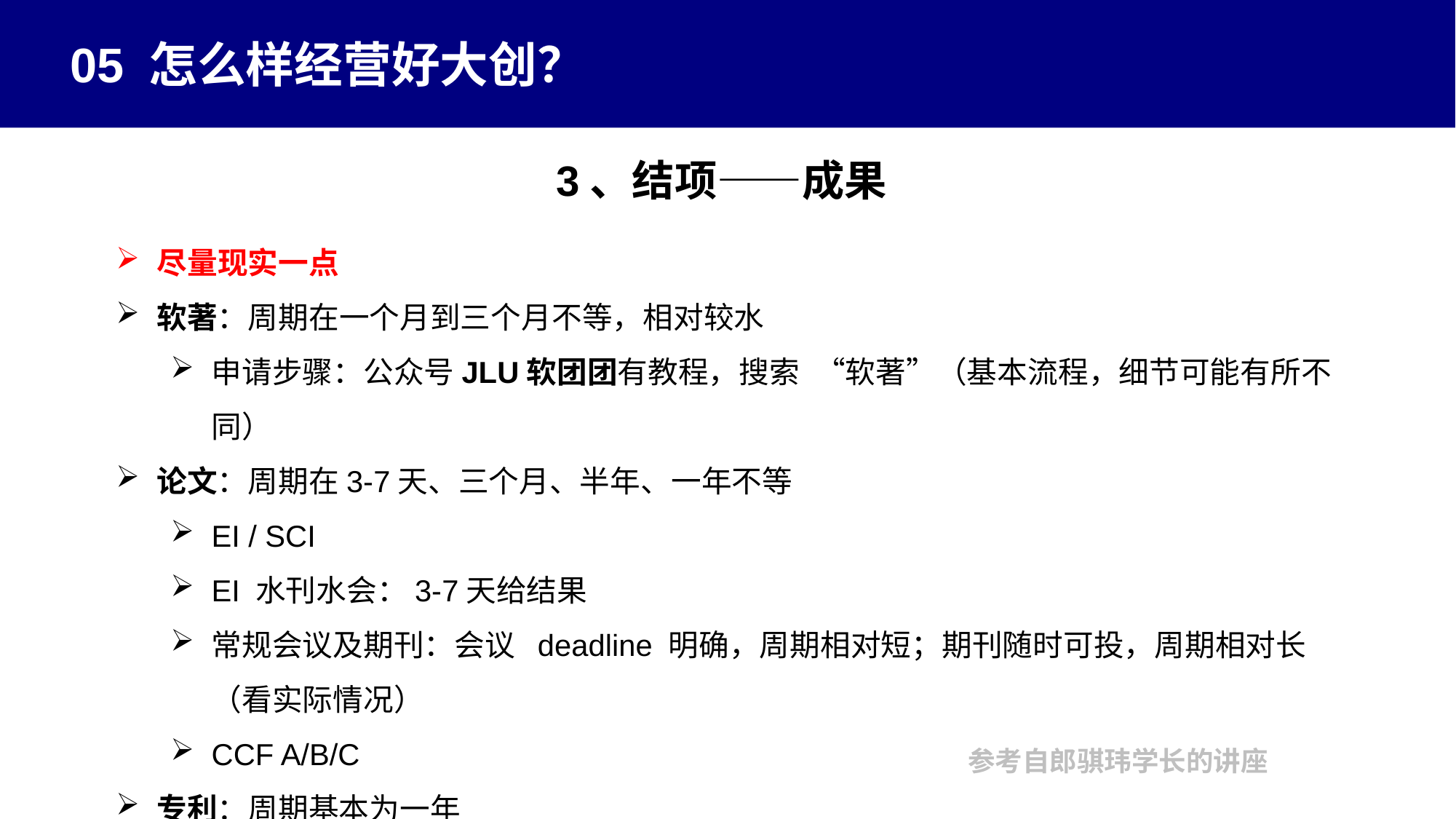

05 怎么样经营好大创？
3、结项——成果
尽量现实一点
软著：周期在⼀个月到三个月不等，相对较水
申请步骤：公众号JLU软团团有教程，搜索 “软著”（基本流程，细节可能有所不同）
论文：周期在3-7天、三个月、半年、一年不等
EI / SCI
EI 水刊水会：3-7天给结果
常规会议及期刊：会议 deadline 明确，周期相对短；期刊随时可投，周期相对长（看实际情况）
CCF A/B/C
专利：周期基本为⼀年
参考自郎骐玮学长的讲座
26